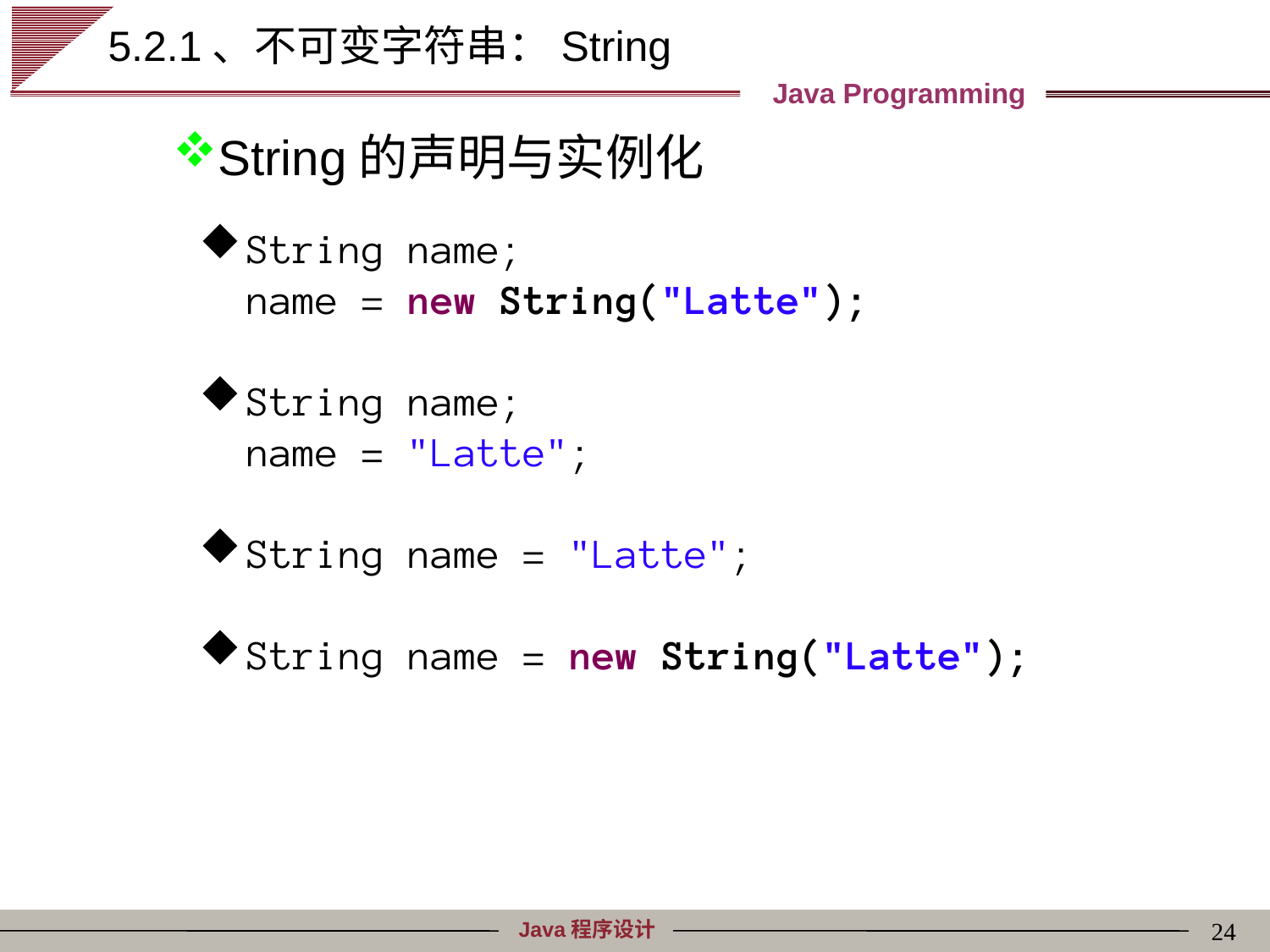

# 5.2.1、不可变字符串：String
String的声明与实例化
String name;
name = new String("Latte");

String name;
name = "Latte";

String name = "Latte";

String name = new String("Latte");